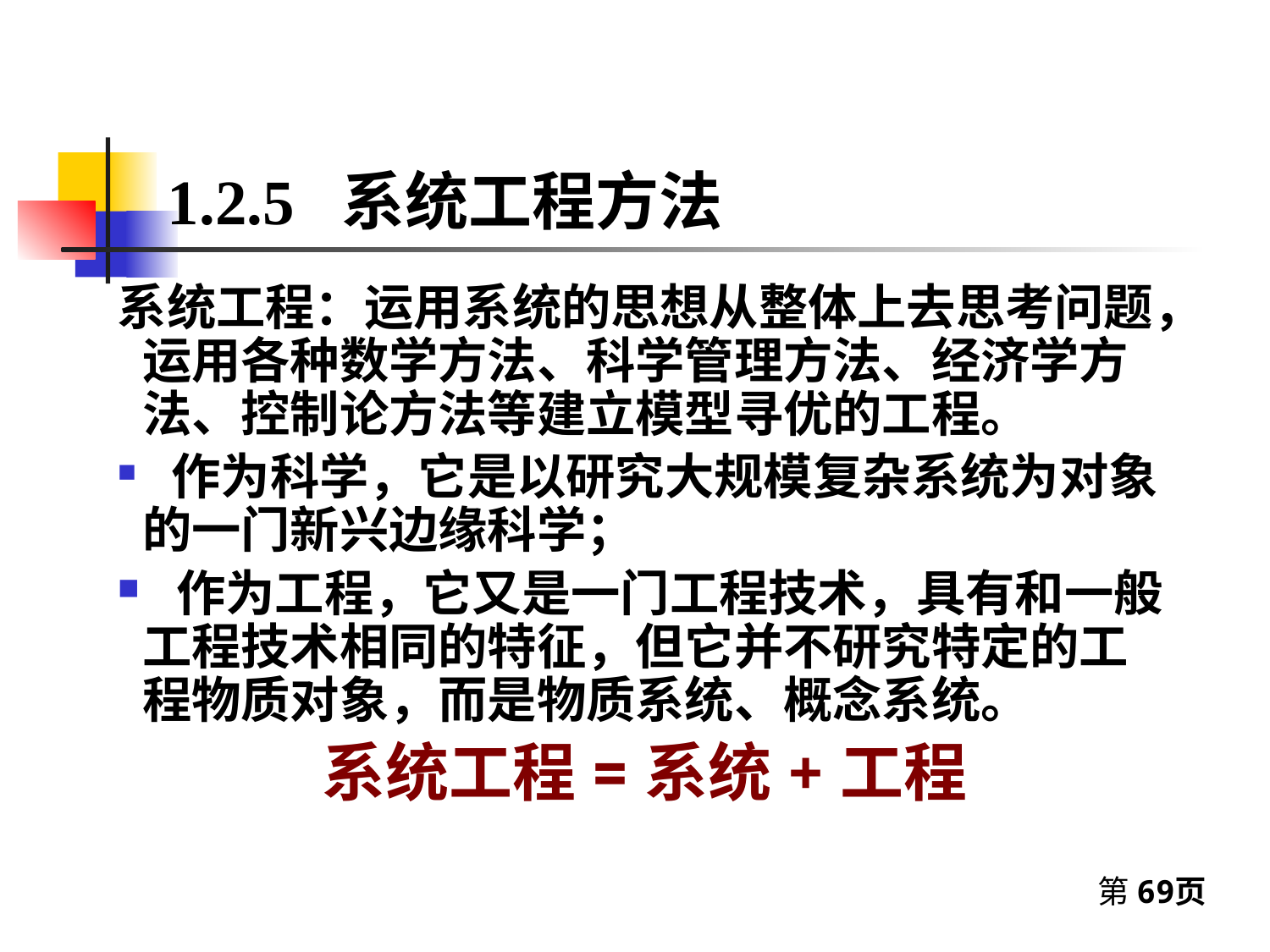

1.2.5  系统工程方法
系统工程：运用系统的思想从整体上去思考问题，运用各种数学方法、科学管理方法、经济学方法、控制论方法等建立模型寻优的工程。
  作为科学，它是以研究大规模复杂系统为对象的一门新兴边缘科学；
  作为工程，它又是一门工程技术，具有和一般工程技术相同的特征，但它并不研究特定的工程物质对象，而是物质系统、概念系统。
系统工程=系统+工程